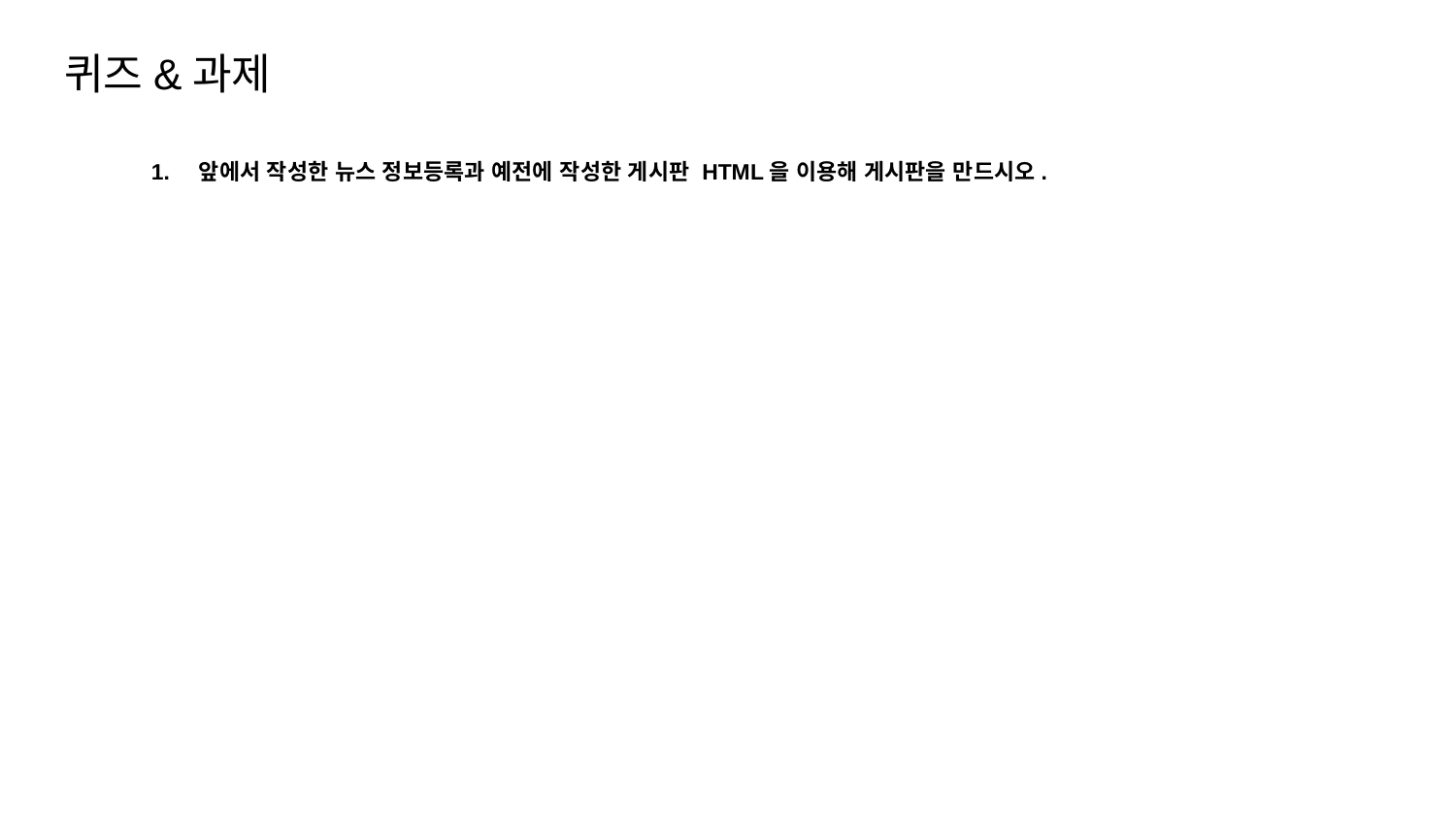

퀴즈&과제
앞에서 작성한 뉴스 정보등록과 예전에 작성한 게시판 HTML을 이용해 게시판을 만드시오.